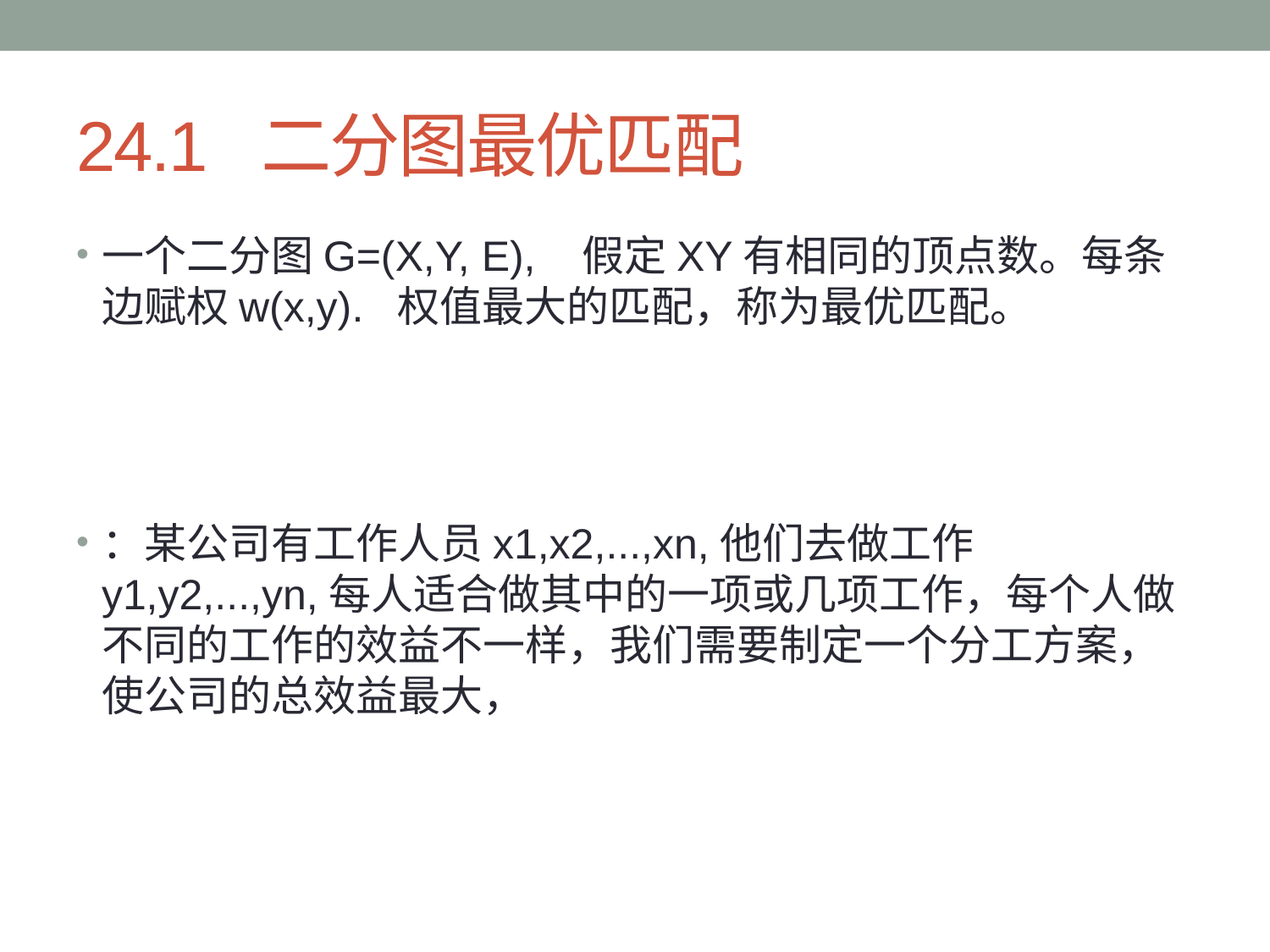

# 24.1  二分图最优匹配
一个二分图G=(X,Y, E),   假定XY有相同的顶点数。每条边赋权w(x,y).  权值最大的匹配，称为最优匹配。

：某公司有工作人员x1,x2,...,xn,他们去做工作y1,y2,...,yn,每人适合做其中的一项或几项工作，每个人做不同的工作的效益不一样，我们需要制定一个分工方案，使公司的总效益最大，